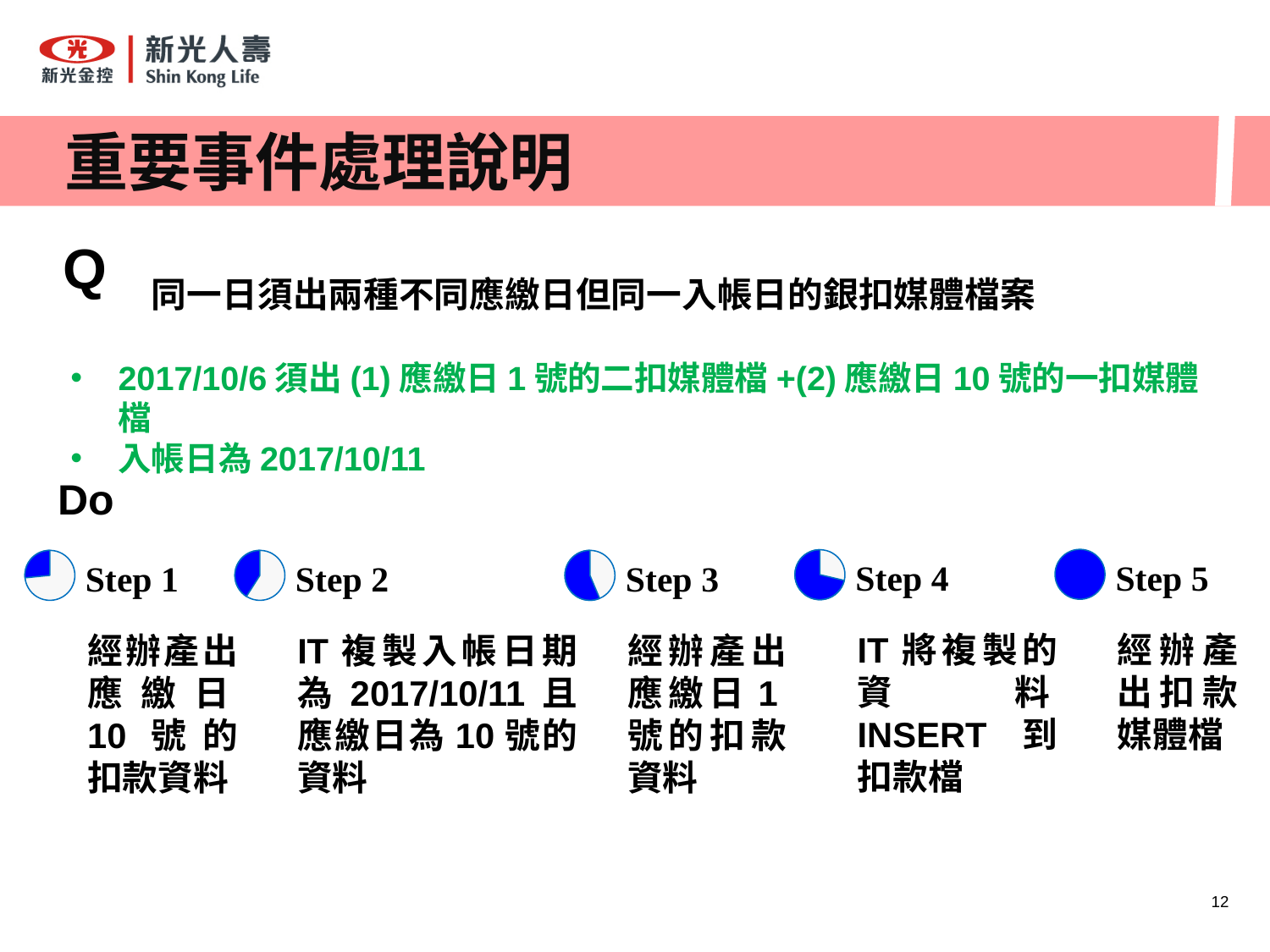

# 重要事件處理說明
Q
         同一日須出兩種不同應繳日但同一入帳日的銀扣媒體檔案

2017/10/6須出(1)應繳日1號的二扣媒體檔+(2)應繳日10號的一扣媒體檔
入帳日為2017/10/11
Do

Step 5

Step 4

Step 1

Step 2

Step 3
經辦產出扣款媒體檔
IT將複製的資料INSERT到扣款檔
經辦產出應繳日10號的扣款資料
IT複製入帳日期為2017/10/11且應繳日為10號的資料
經辦產出應繳日1號的扣款資料